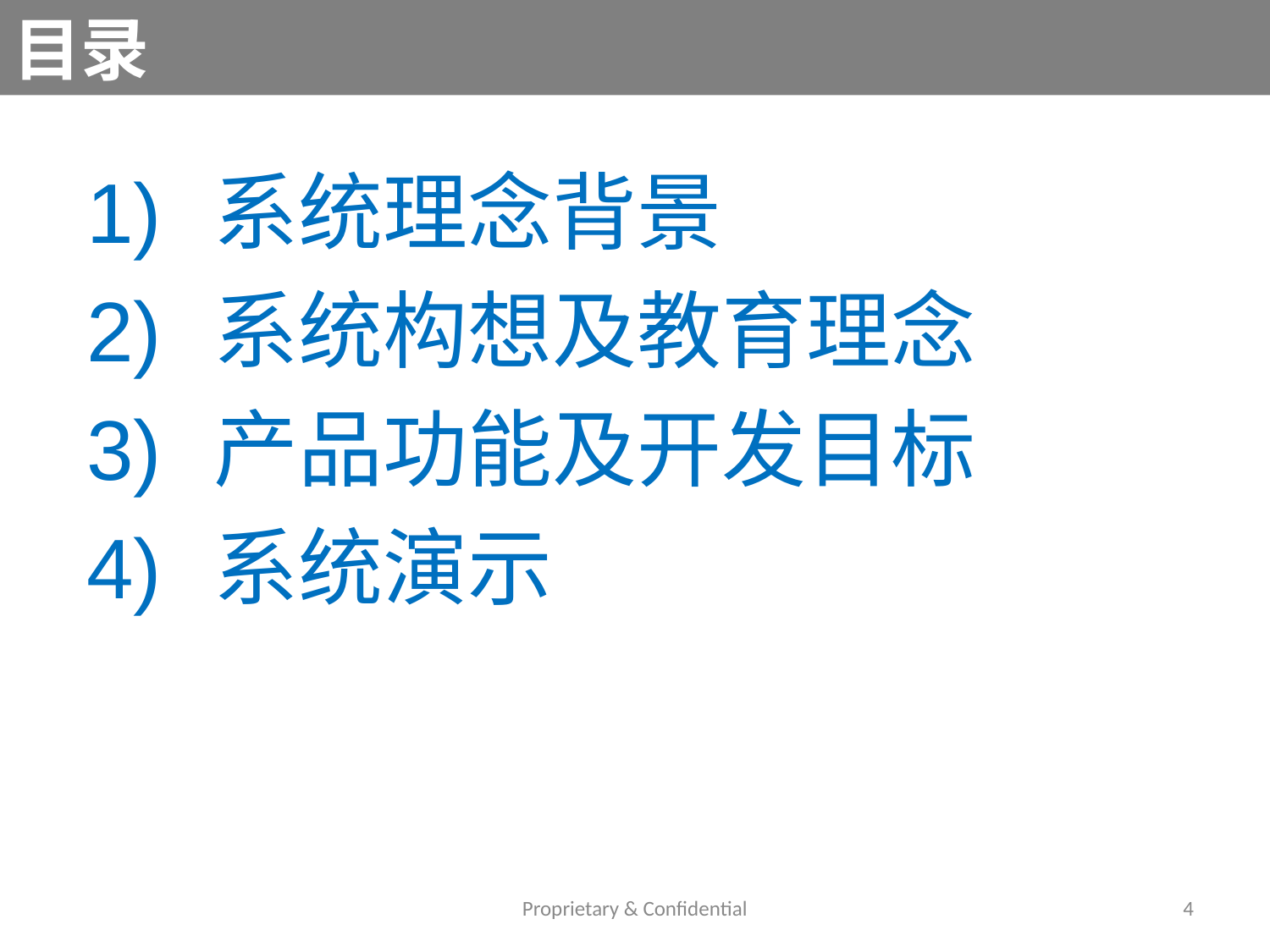

# 目录
系统理念背景
系统构想及教育理念
产品功能及开发目标
系统演示

Proprietary & Confidential
4